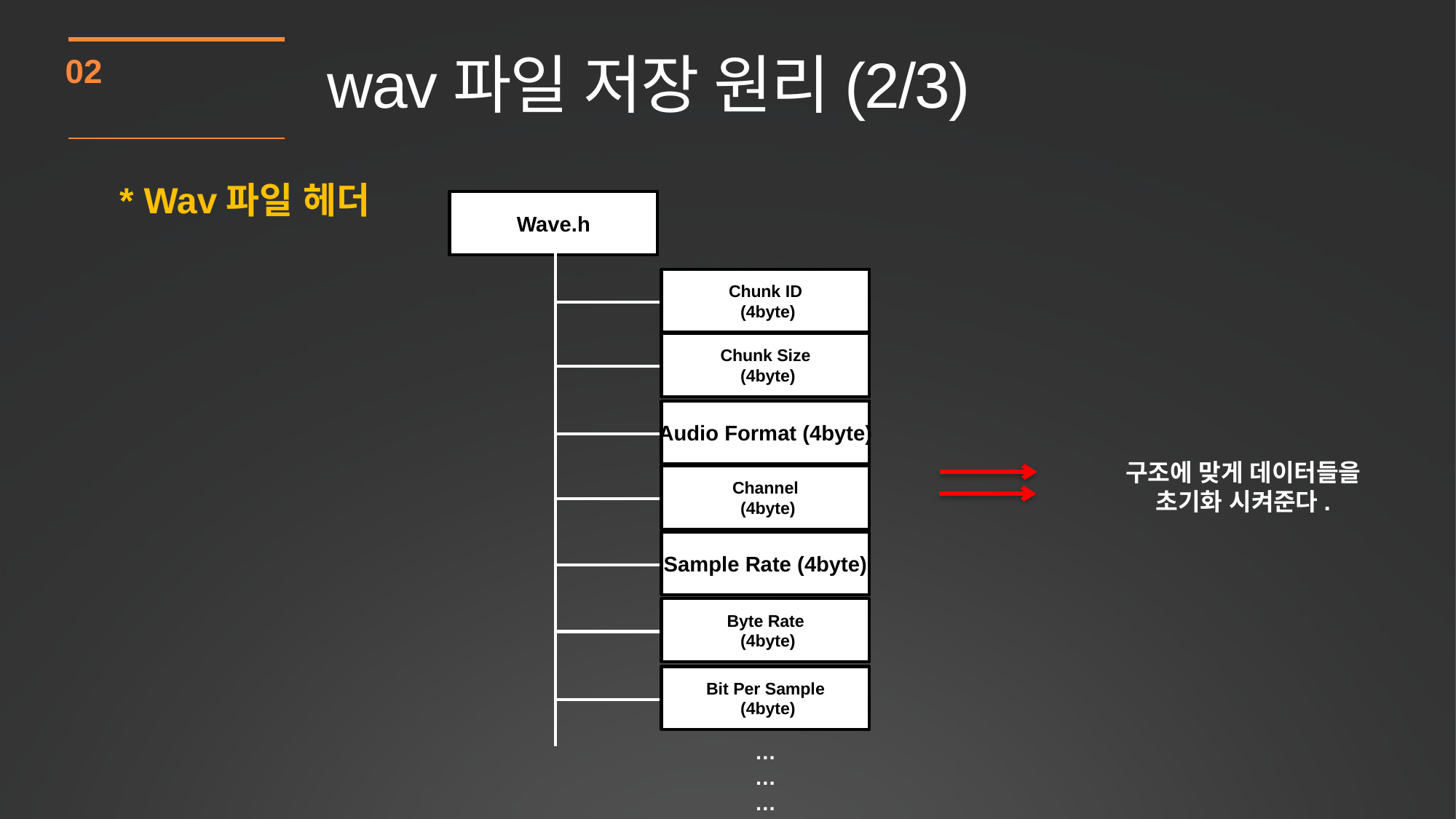

wav파일 저장 원리(2/3)
02
* Wav파일 헤더

Wave.h

Chunk ID
 (4byte)

Chunk Size
 (4byte)

Audio Format (4byte)
구조에 맞게 데이터들을
초기화 시켜준다.

Channel
 (4byte)

Sample Rate (4byte)

Byte Rate
 (4byte)

Bit Per Sample
 (4byte)
………